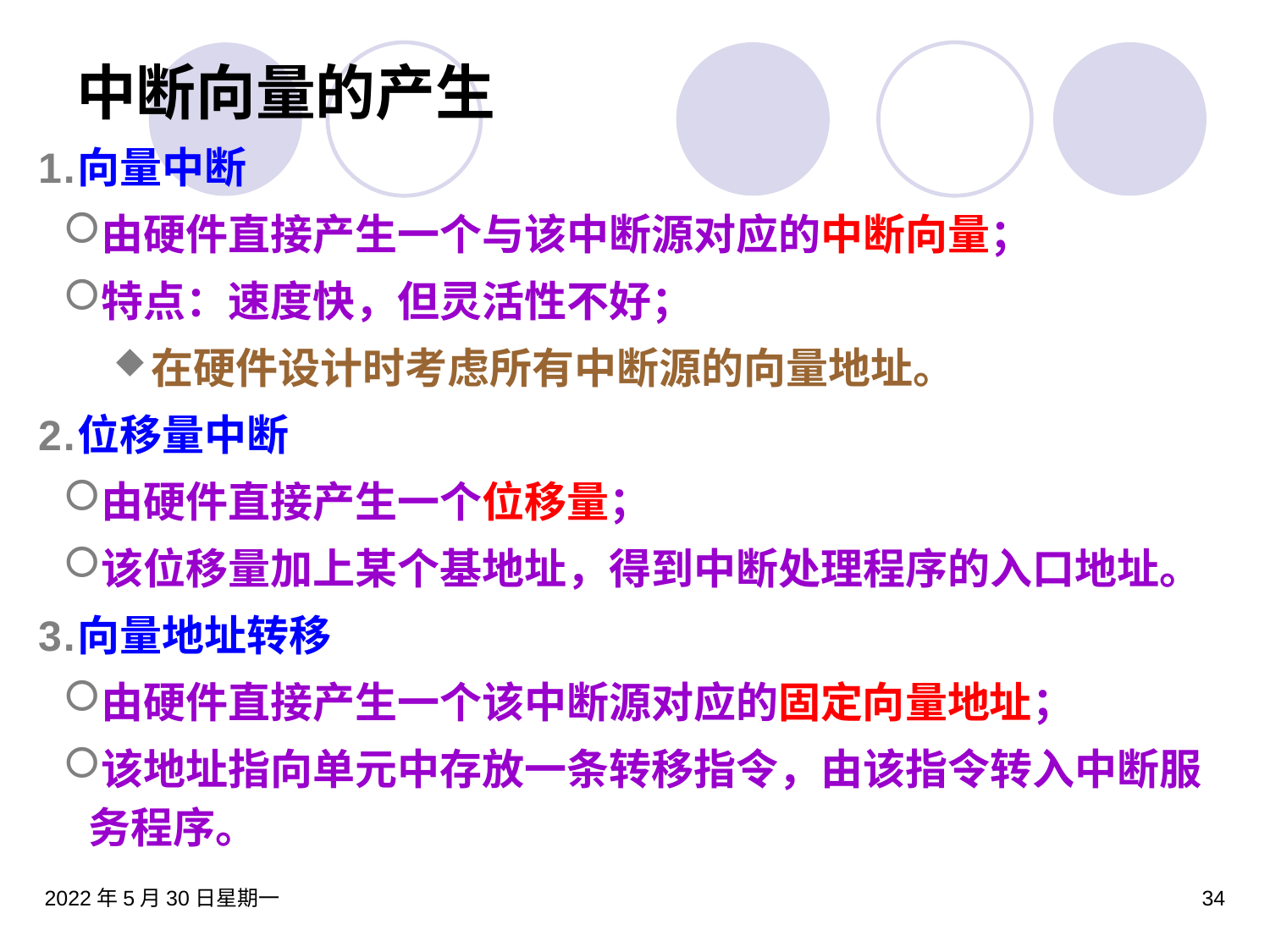

# 中断向量的产生
向量中断
由硬件直接产生一个与该中断源对应的中断向量；
特点：速度快，但灵活性不好；
在硬件设计时考虑所有中断源的向量地址。
位移量中断
由硬件直接产生一个位移量；
该位移量加上某个基地址，得到中断处理程序的入口地址。
向量地址转移
由硬件直接产生一个该中断源对应的固定向量地址；
该地址指向单元中存放一条转移指令，由该指令转入中断服务程序。
2022年5月30日星期一
34